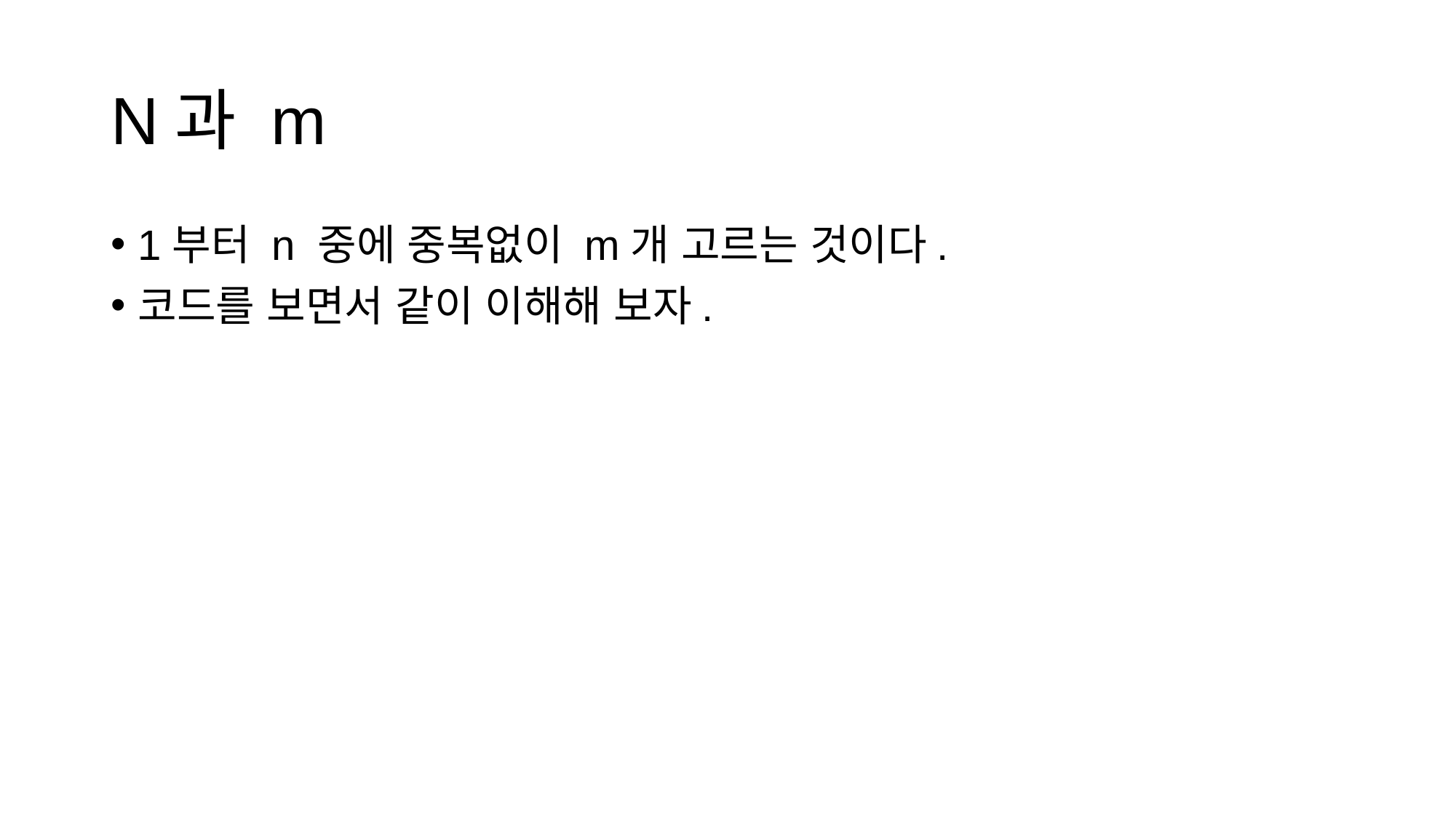

# N과 m
1부터 n 중에 중복없이 m개 고르는 것이다.
코드를 보면서 같이 이해해 보자.